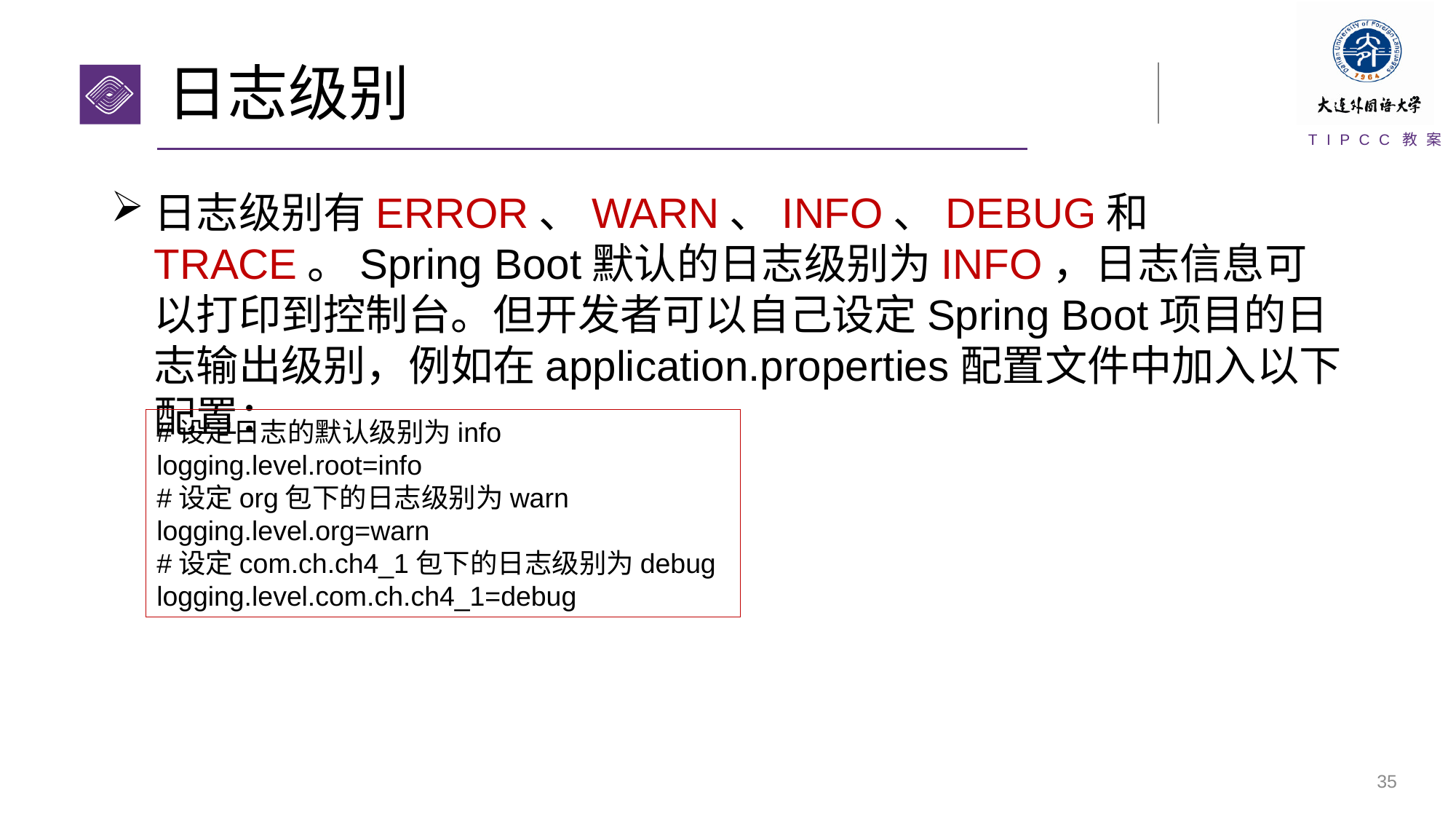

# 日志级别
日志级别有ERROR、WARN、INFO、DEBUG和TRACE。Spring Boot默认的日志级别为INFO，日志信息可以打印到控制台。但开发者可以自己设定Spring Boot项目的日志输出级别，例如在application.properties配置文件中加入以下配置：
#设定日志的默认级别为info
logging.level.root=info
#设定org包下的日志级别为warn
logging.level.org=warn
#设定com.ch.ch4_1包下的日志级别为debug
logging.level.com.ch.ch4_1=debug
35